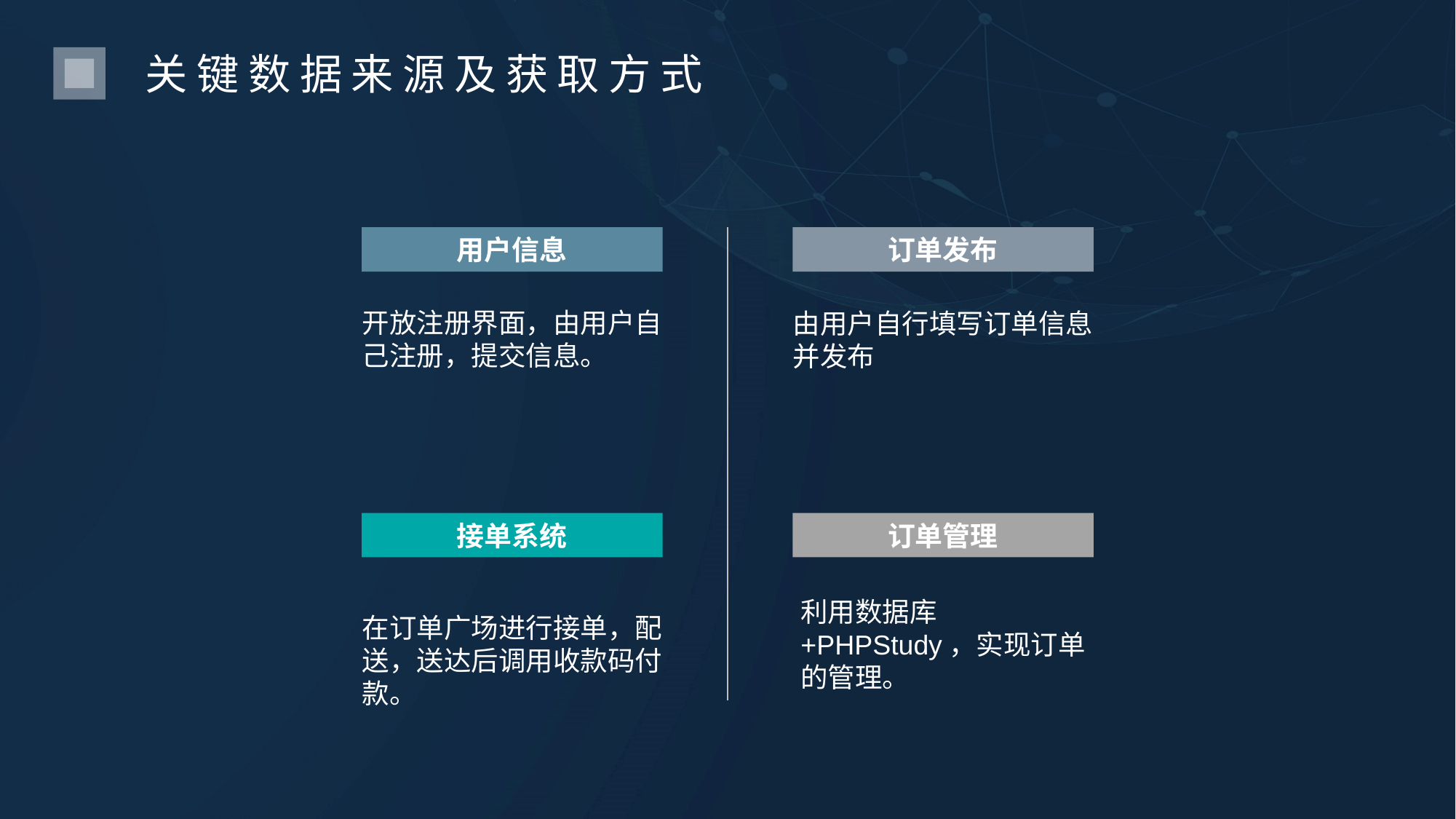

关键数据来源及获取方式

用户信息
订单发布
开放注册界面，由用户自己注册，提交信息。
由用户自行填写订单信息并发布
接单系统
订单管理
利用数据库+PHPStudy，实现订单的管理。
在订单广场进行接单，配送，送达后调用收款码付款。